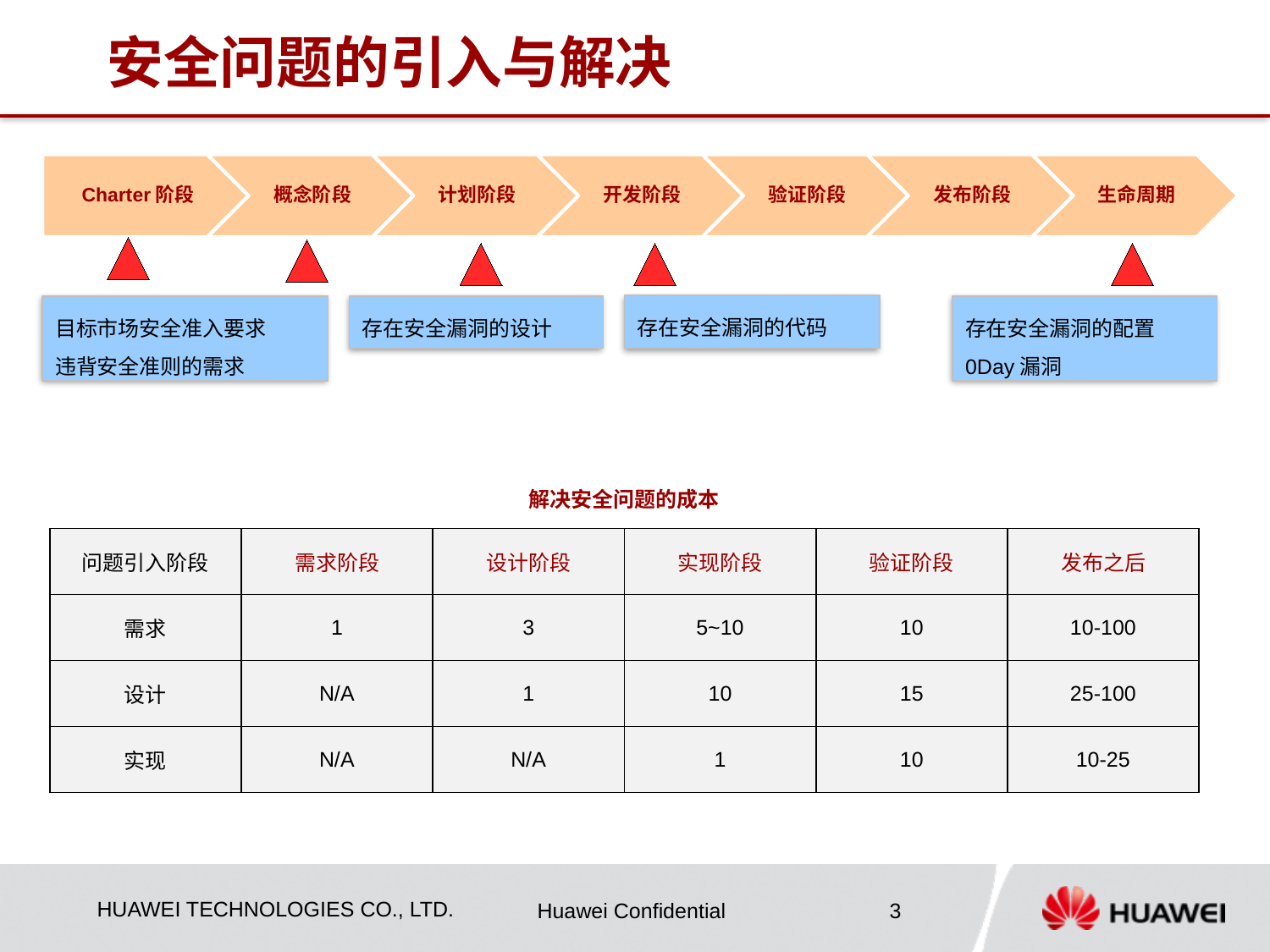

# 安全问题的引入与解决
Charter阶段
概念阶段
计划阶段
开发阶段
验证阶段
发布阶段
生命周期

存在安全漏洞的代码
存在安全漏洞的配置
0Day漏洞
存在安全漏洞的设计
目标市场安全准入要求
违背安全准则的需求
解决安全问题的成本
| 问题引入阶段 | 需求阶段 | 设计阶段 | 实现阶段 | 验证阶段 | 发布之后 |
| --- | --- | --- | --- | --- | --- |
| 需求 | 1 | 3 | 5~10 | 10 | 10-100 |
| 设计 | N/A | 1 | 10 | 15 | 25-100 |
| 实现 | N/A | N/A | 1 | 10 | 10-25 |